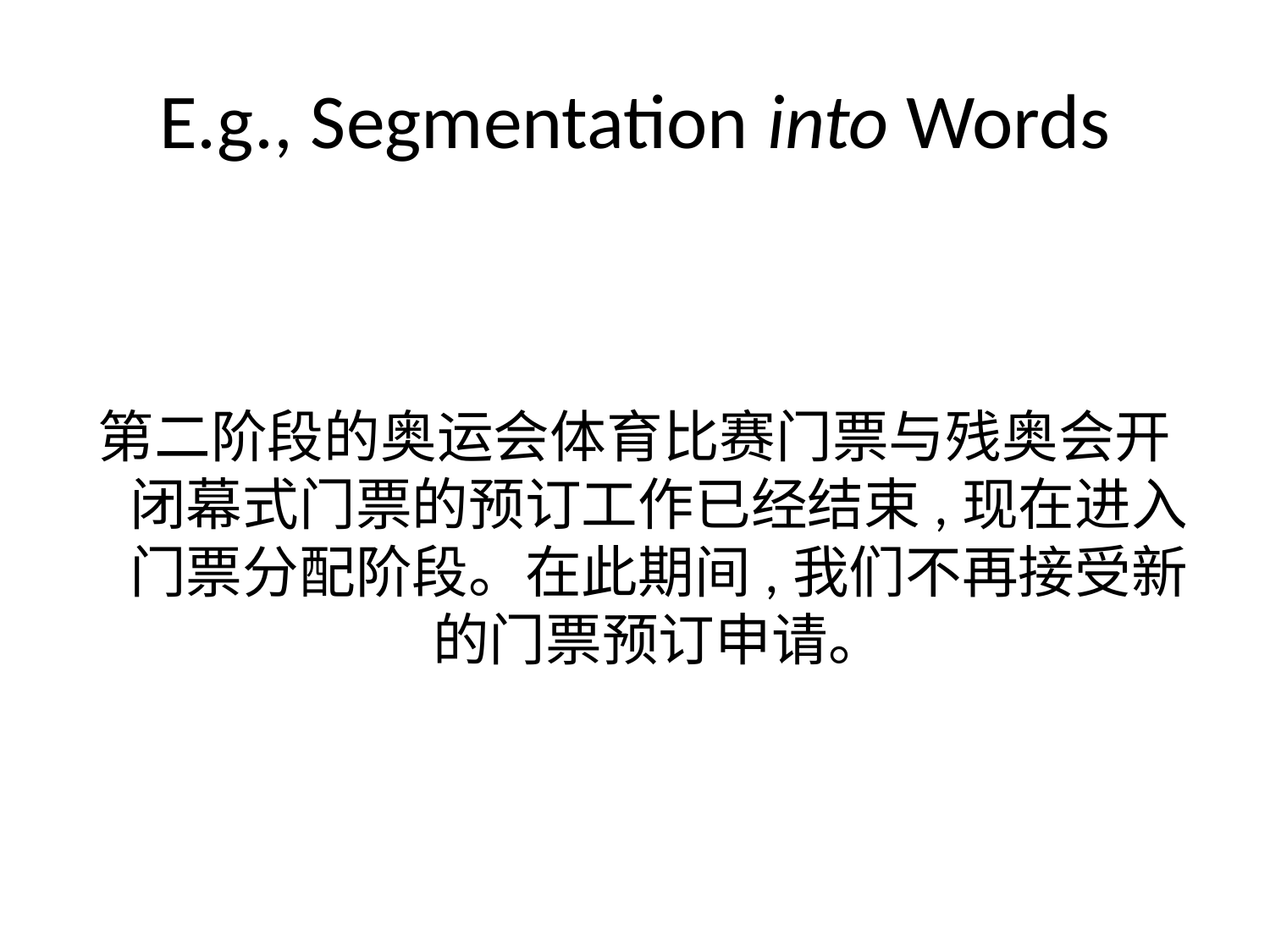

# E.g., Segmentation into Words
第二阶段的奥运会体育比赛门票与残奥会开闭幕式门票的预订工作已经结束,现在进入门票分配阶段。在此期间,我们不再接受新的门票预订申请。